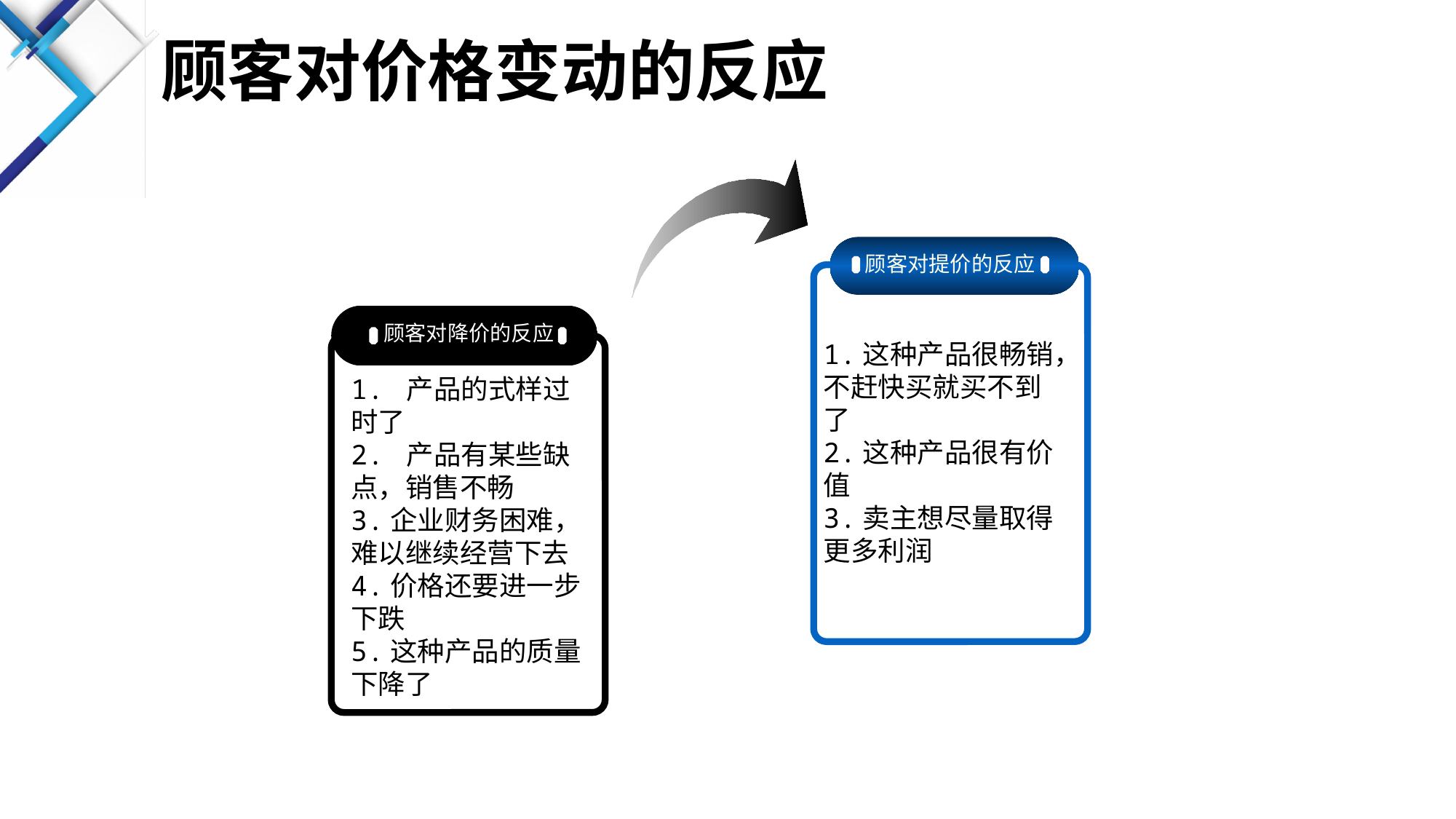

# 顾客对价格变动的反应

顾客对提价的反应

1.这种产品很畅销，不赶快买就买不到了
2.这种产品很有价值
3.卖主想尽量取得更多利润

顾客对降价的反应

1. 产品的式样过时了
2. 产品有某些缺点，销售不畅
3.企业财务困难，难以继续经营下去
4.价格还要进一步下跌
5.这种产品的质量下降了